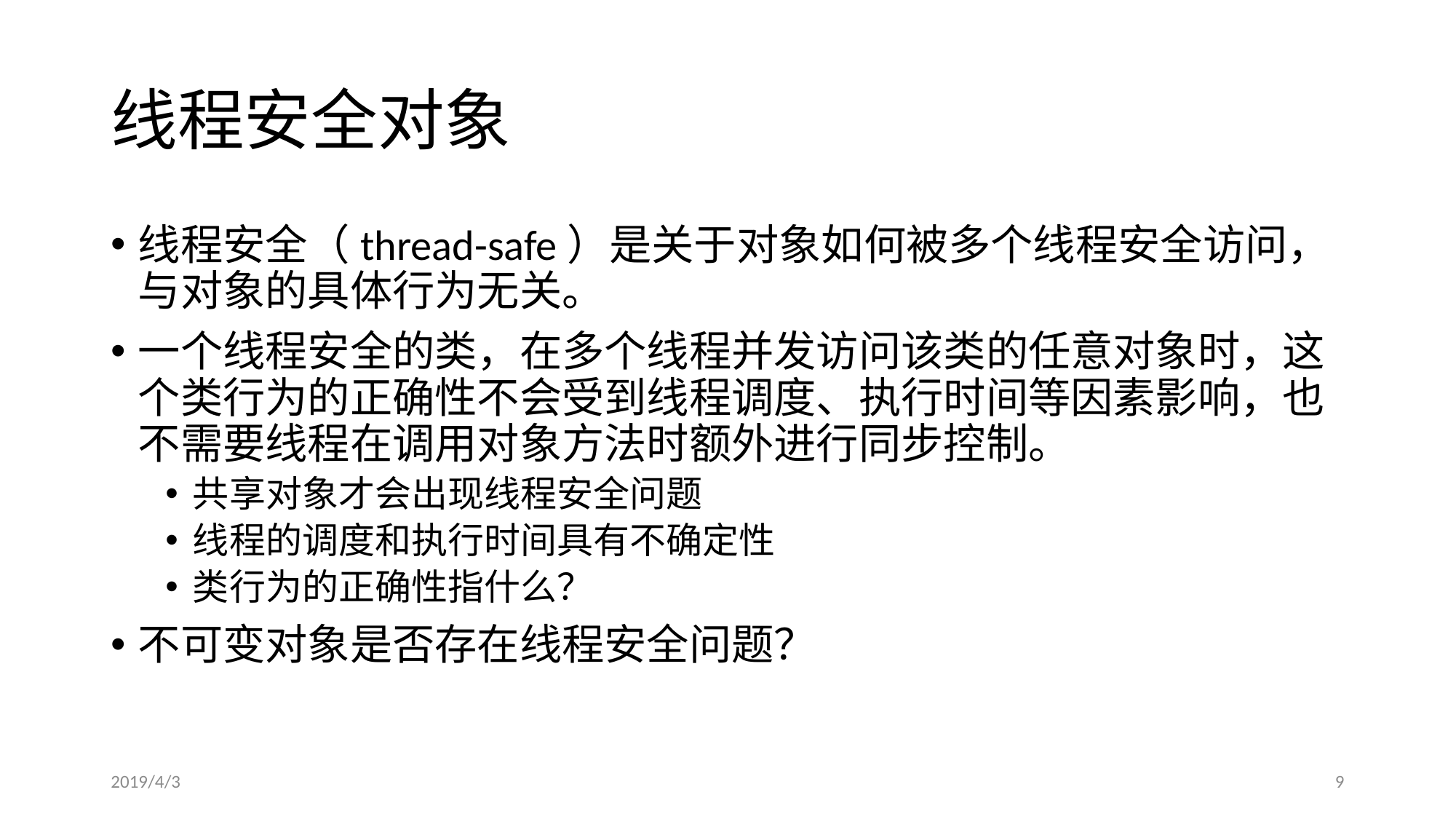

# 线程安全对象
线程安全（thread-safe）是关于对象如何被多个线程安全访问，与对象的具体行为无关。
一个线程安全的类，在多个线程并发访问该类的任意对象时，这个类行为的正确性不会受到线程调度、执行时间等因素影响，也不需要线程在调用对象方法时额外进行同步控制。
共享对象才会出现线程安全问题
线程的调度和执行时间具有不确定性
类行为的正确性指什么？
不可变对象是否存在线程安全问题？
2019/4/3
9